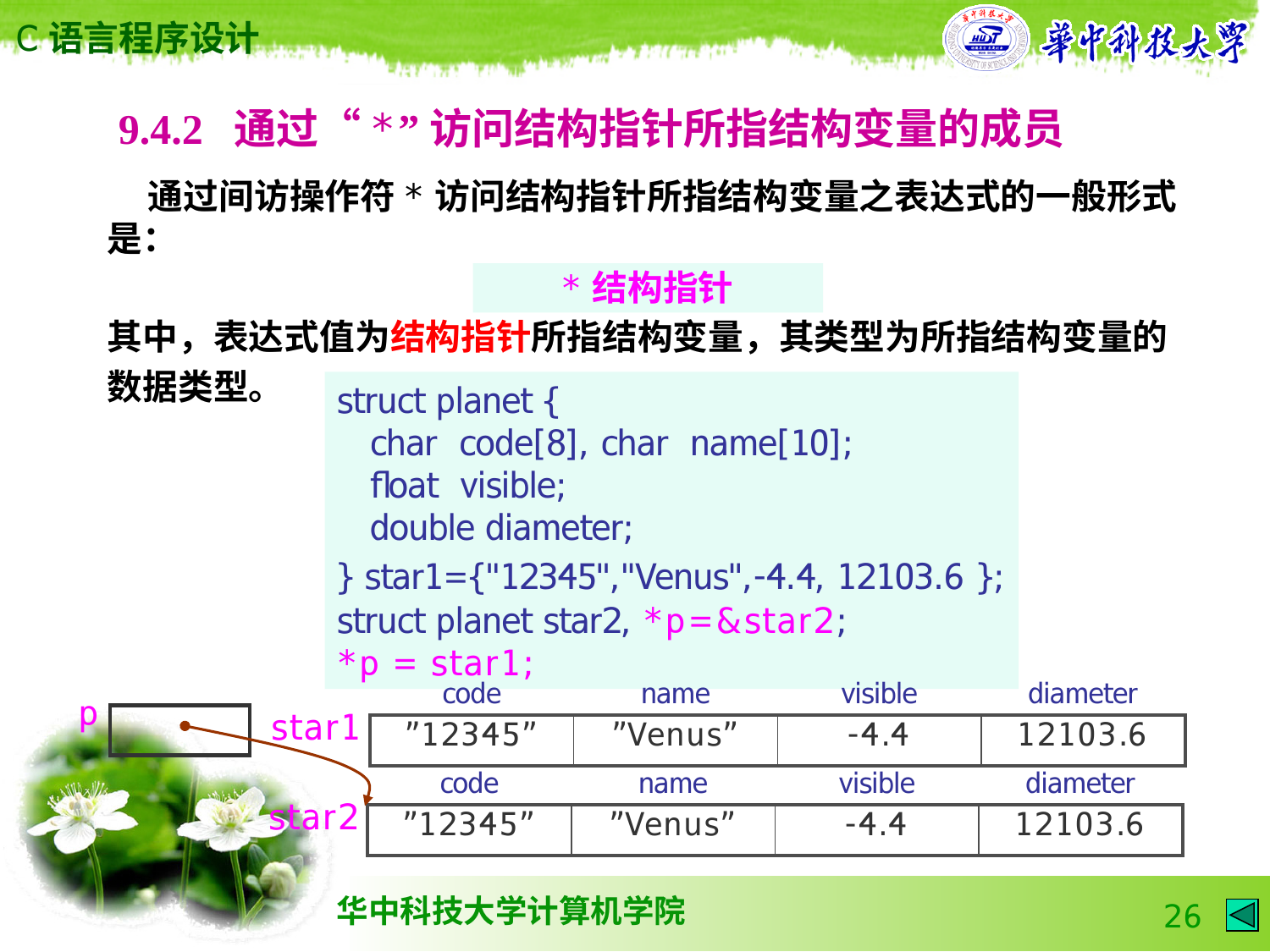

9.4.2  通过“*”访问结构指针所指结构变量的成员
    通过间访操作符*访问结构指针所指结构变量之表达式的一般形式是：
*结构指针
其中，表达式值为结构指针所指结构变量，其类型为所指结构变量的数据类型。

struct planet {
   char  code[8], char  name[10];
   float  visible;
   double diameter;
} star1={"12345","Venus",-4.4, 12103.6 };
struct planet star2, *p=&star2;
*p = star1;
| code | name | visible | diameter |
| --- | --- | --- | --- |
p
star1

| ”12345” | ”Venus” | -4.4 | 12103.6 |
| --- | --- | --- | --- |

| code | name | visible | diameter |
| --- | --- | --- | --- |
star2
| ”12345” | ”Venus” | -4.4 | 12103.6 |
| --- | --- | --- | --- |
26